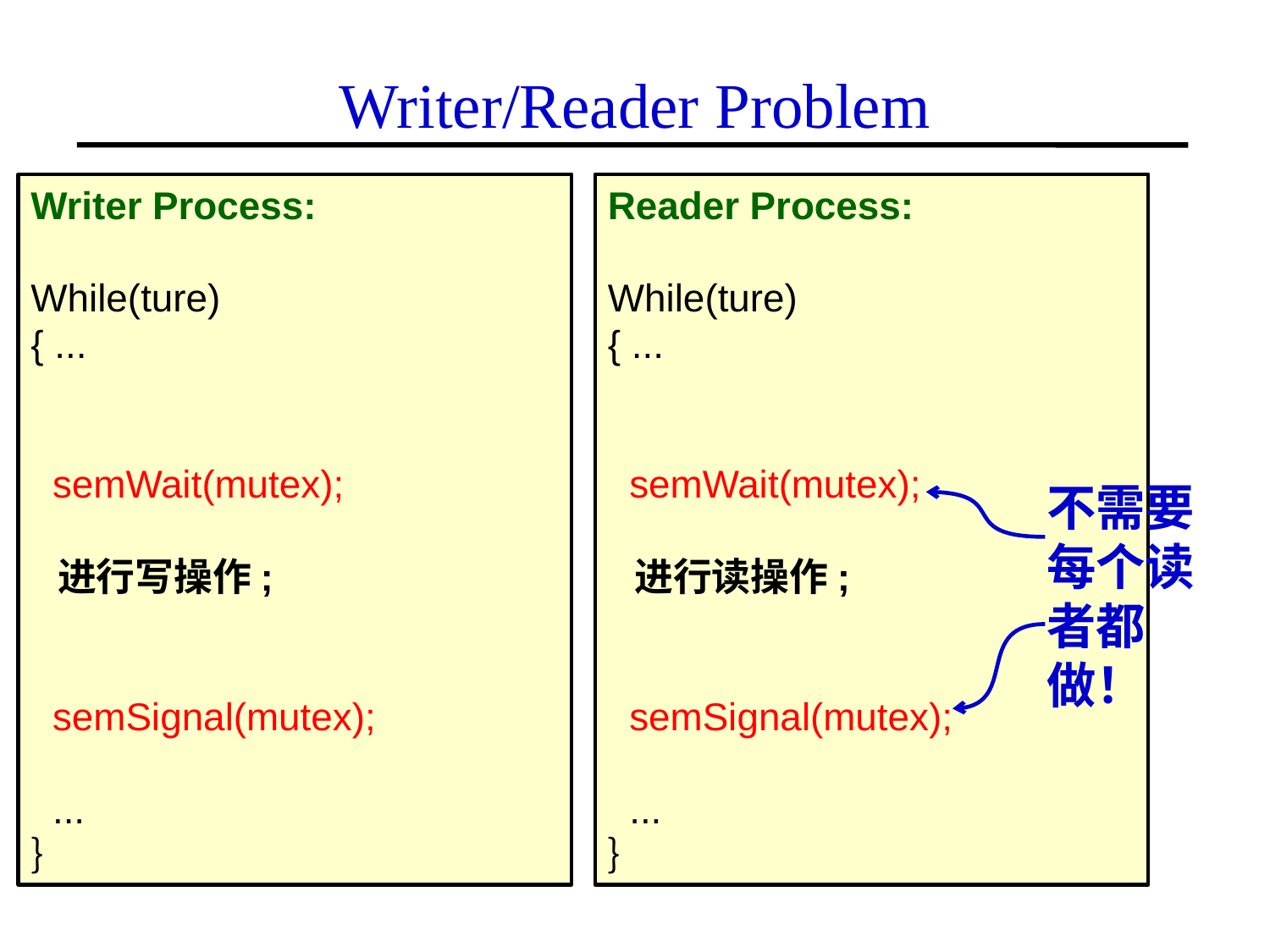

# Writer/Reader Problem
Writer Process:

While(ture)
{ ...

  semWait(mutex);

  进行写操作;

  semSignal(mutex);

  ...
｝
Reader Process:

While(ture)
{ ...

  semWait(mutex);

  进行读操作;

  semSignal(mutex);

  ...
｝
不需要每个读者都做！